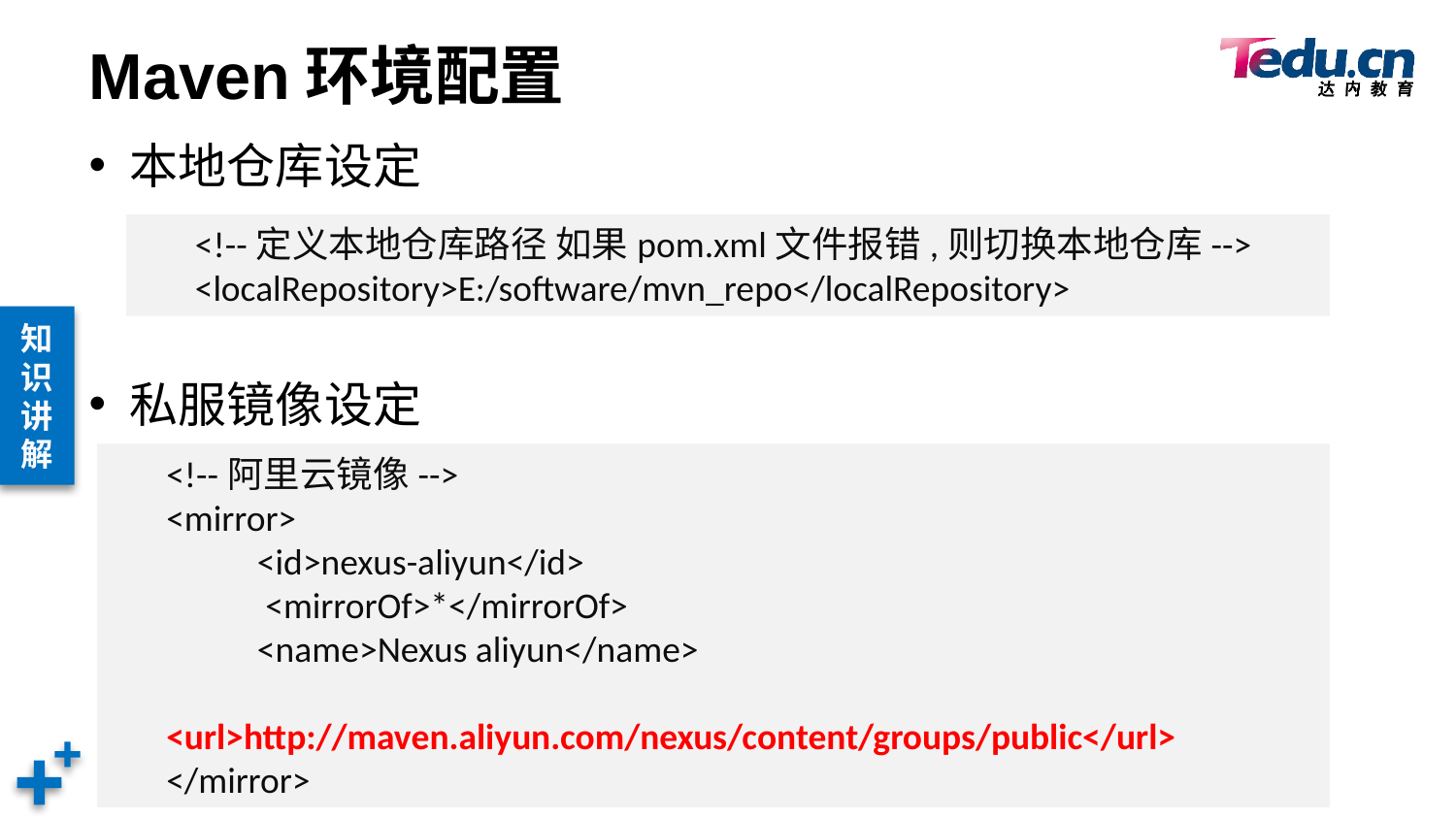

# Maven环境配置
本地仓库设定

私服镜像设定

<!--定义本地仓库路径 如果pom.xml文件报错,则切换本地仓库-->
<localRepository>E:/software/mvn_repo</localRepository>
<!--阿里云镜像-->
<mirror>
	<id>nexus-aliyun</id>
	 <mirrorOf>*</mirrorOf>
	<name>Nexus aliyun</name>
	 <url>http://maven.aliyun.com/nexus/content/groups/public</url>
</mirror>